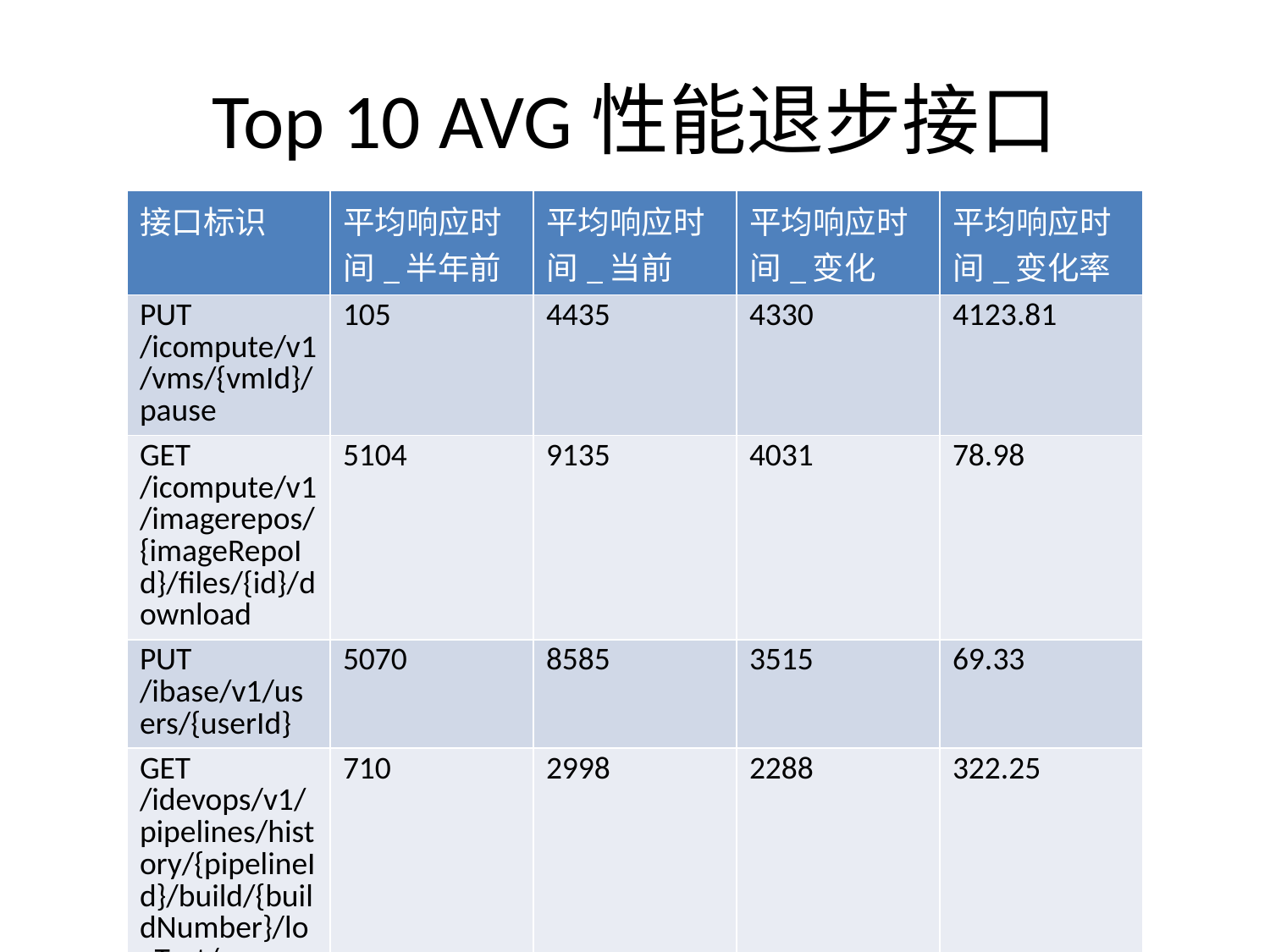

# Top 10 AVG性能退步接口
| 接口标识 | 平均响应时间\_半年前 | 平均响应时间\_当前 | 平均响应时间\_变化 | 平均响应时间\_变化率 |
| --- | --- | --- | --- | --- |
| PUT /icompute/v1/vms/{vmId}/pause | 105 | 4435 | 4330 | 4123.81 |
| GET /icompute/v1/imagerepos/{imageRepoId}/files/{id}/download | 5104 | 9135 | 4031 | 78.98 |
| PUT /ibase/v1/users/{userId} | 5070 | 8585 | 3515 | 69.33 |
| GET /idevops/v1/pipelines/history/{pipelineId}/build/{buildNumber}/logText/{nodeId} | 710 | 2998 | 2288 | 322.25 |
| POST /irag-mgr/v1/apps/{app\_id}/chat-messages | 5558 | 6886 | 1328 | 23.89 |
| GET /ipluto/v1/platform/{namespace}/listService | 314 | 1571 | 1257 | 400.32 |
| GET /icharge/v1/bills/resources/topn | 245 | 1397 | 1152 | 470.2 |
| PUT /icompute/v1/vms/{vmId}/reset | 166 | 1253 | 1087 | 654.82 |
| POST /inetwork/v1/dns | 333 | 1306 | 973 | 292.19 |
| DELETE /icompute/v1/global-content-repos/files/{fileId} | 161 | 1132 | 971 | 603.11 |
|  |  |  |  |  |